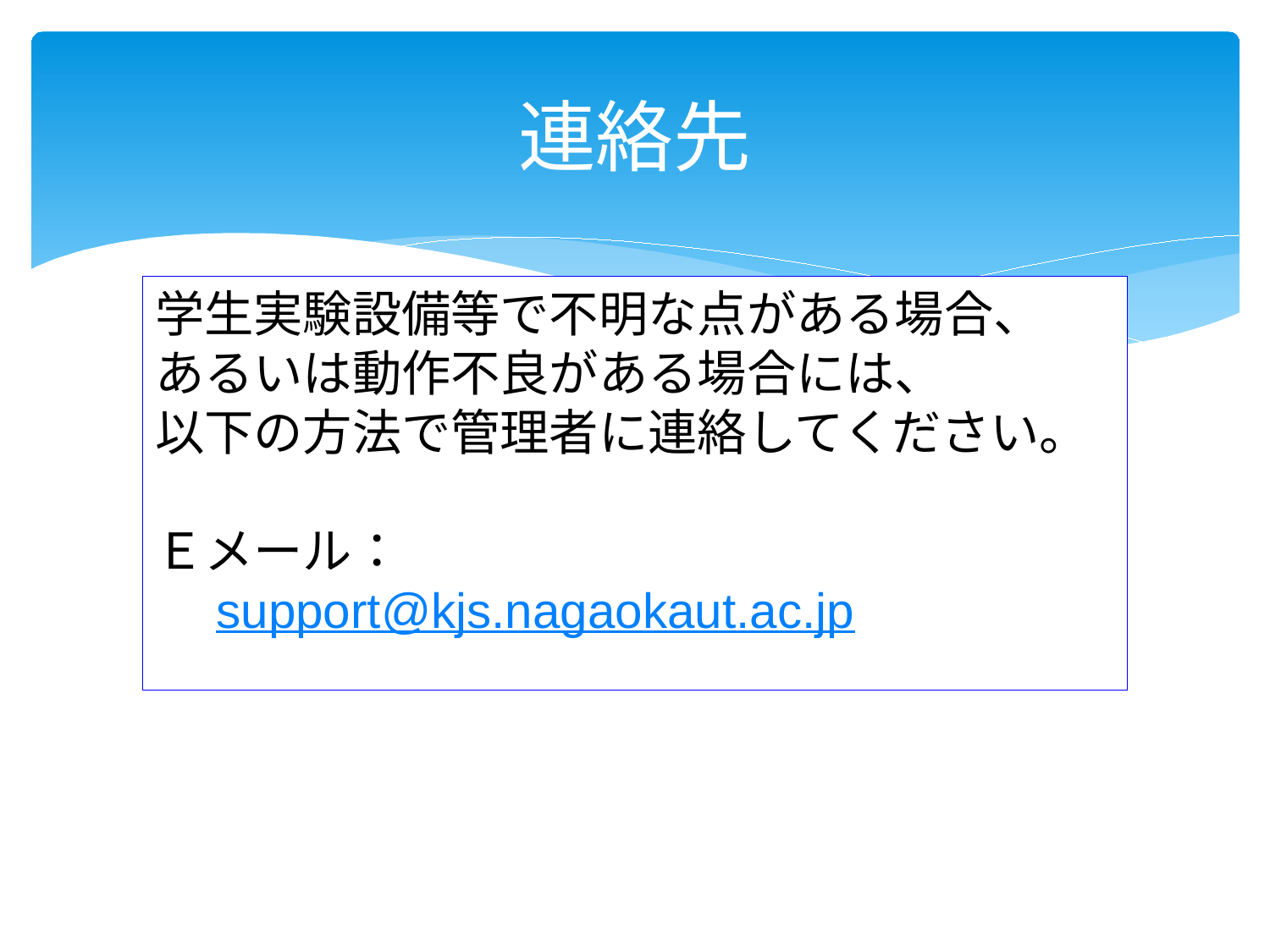

# 連絡先
学生実験設備等で不明な点がある場合、
あるいは動作不良がある場合には、
以下の方法で管理者に連絡してください。
Ｅメール：
　support@kjs.nagaokaut.ac.jp